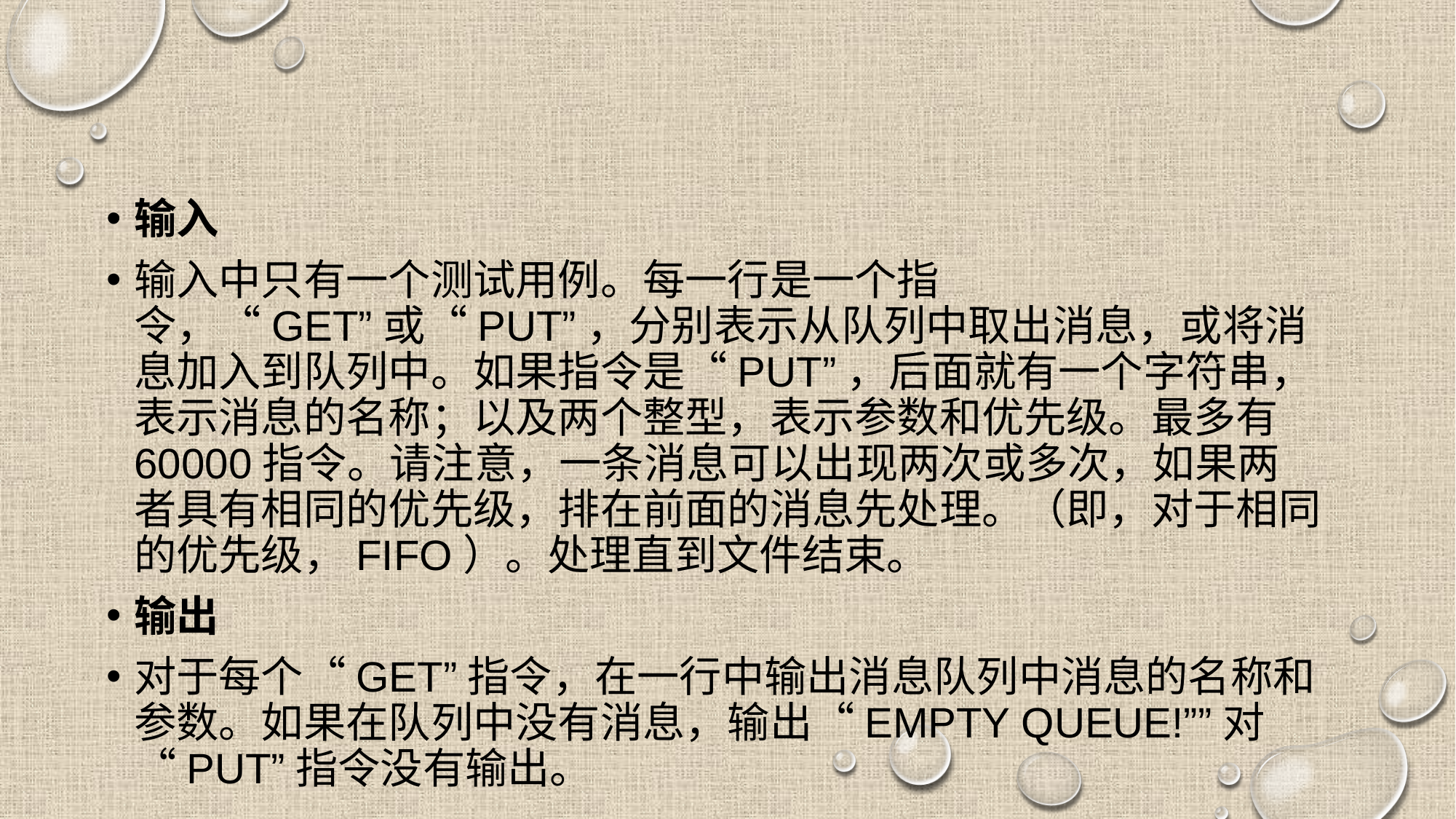

#
输入
输入中只有一个测试用例。每一行是一个指令，“GET”或“PUT”，分别表示从队列中取出消息，或将消息加入到队列中。如果指令是“PUT”，后面就有一个字符串，表示消息的名称；以及两个整型，表示参数和优先级。最多有60000指令。请注意，一条消息可以出现两次或多次，如果两者具有相同的优先级，排在前面的消息先处理。（即，对于相同的优先级，FIFO）。处理直到文件结束。
输出
对于每个“GET”指令，在一行中输出消息队列中消息的名称和参数。如果在队列中没有消息，输出“EMPTY QUEUE!””对“PUT”指令没有输出。